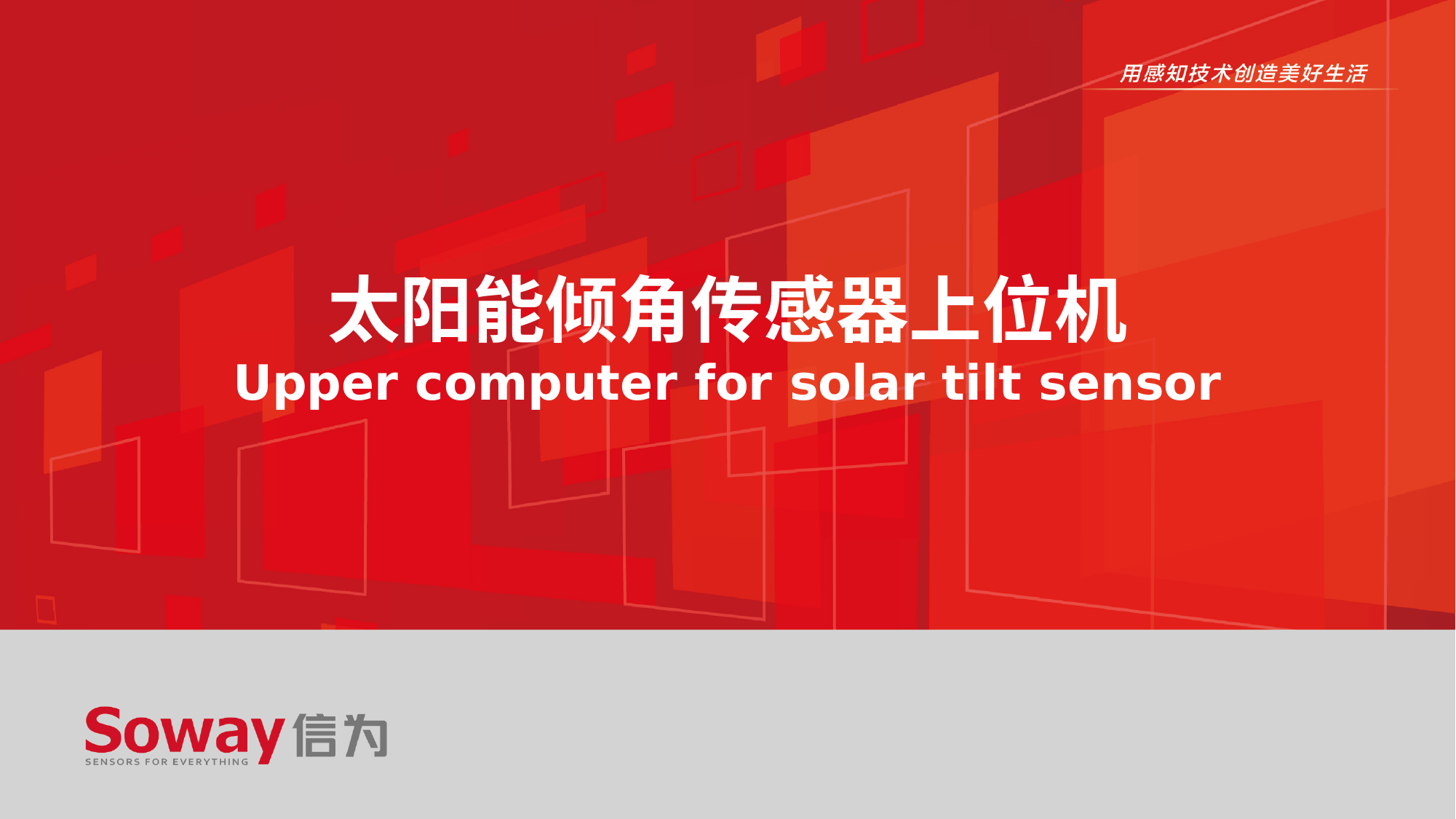

# 太阳能倾角传感器上位机 Upper computer for solar tilt sensor